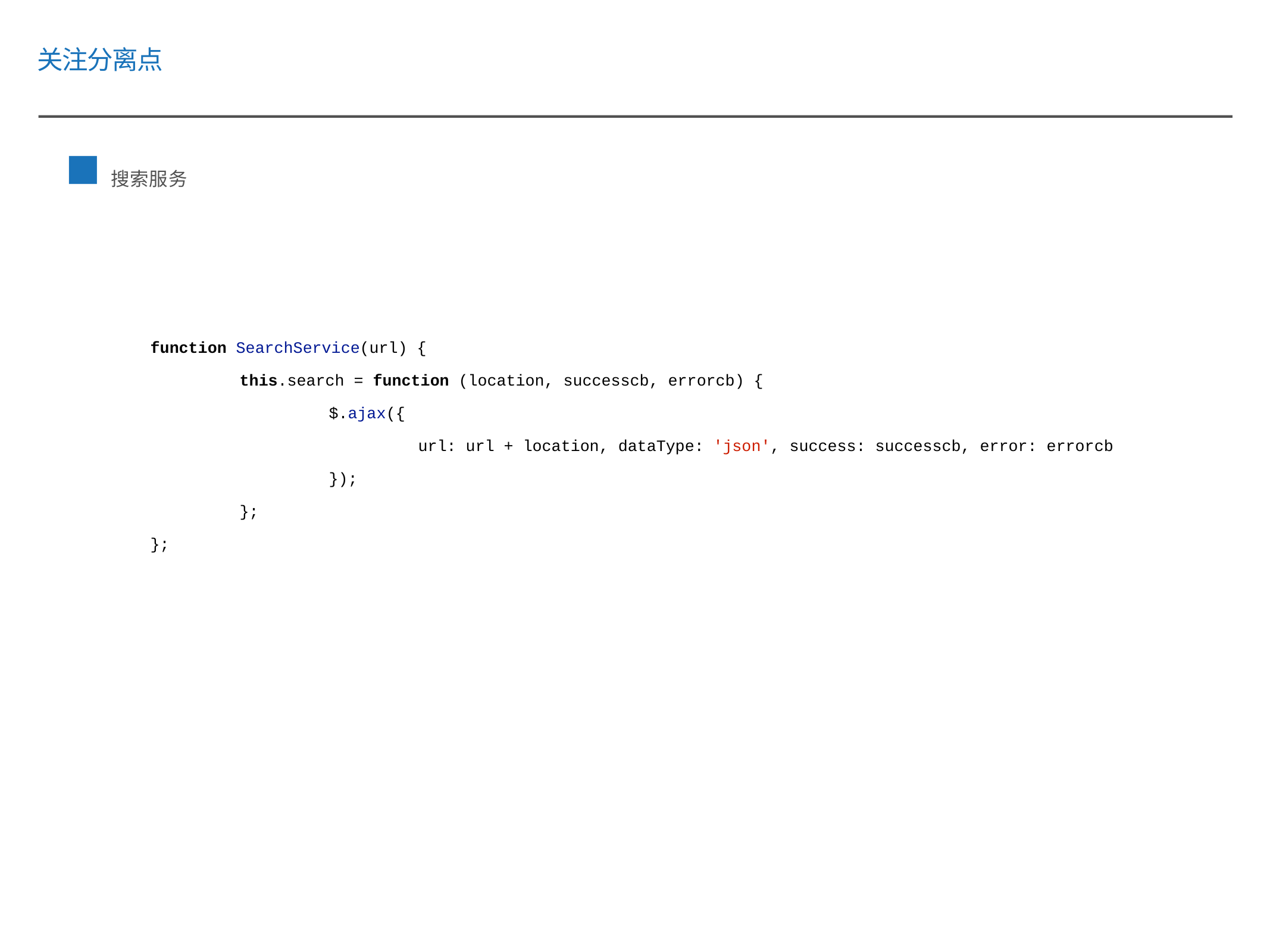

关注分离点
搜索服务
function SearchService(url) {
	this.search = function (location, successcb, errorcb) {
		$.ajax({
			url: url + location, dataType: 'json', success: successcb, error: errorcb
		});
	};
};